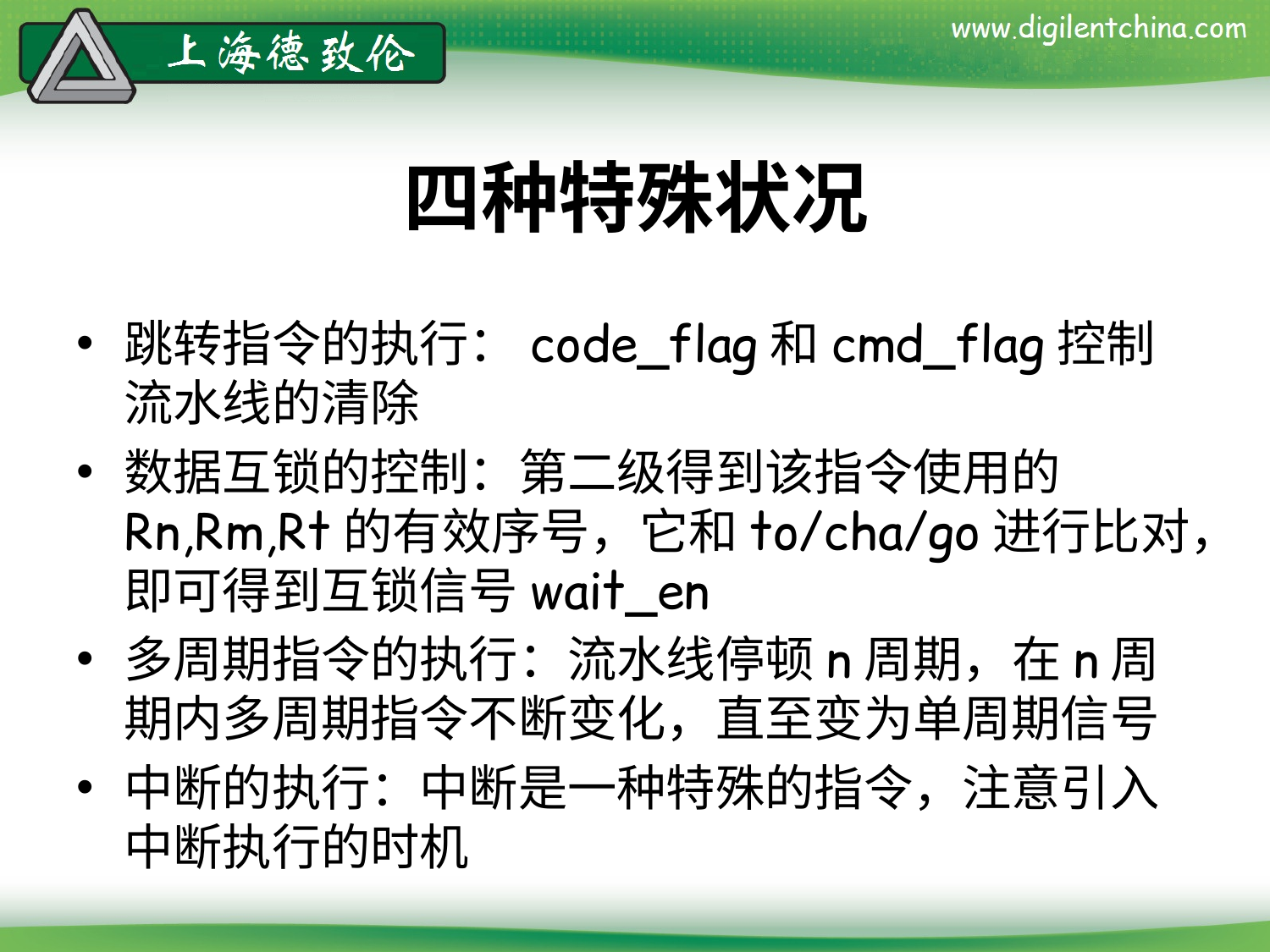

# 四种特殊状况
跳转指令的执行：code_flag和cmd_flag控制流水线的清除
数据互锁的控制：第二级得到该指令使用的Rn,Rm,Rt的有效序号，它和to/cha/go进行比对，即可得到互锁信号wait_en
多周期指令的执行：流水线停顿n周期，在n周期内多周期指令不断变化，直至变为单周期信号
中断的执行：中断是一种特殊的指令，注意引入中断执行的时机